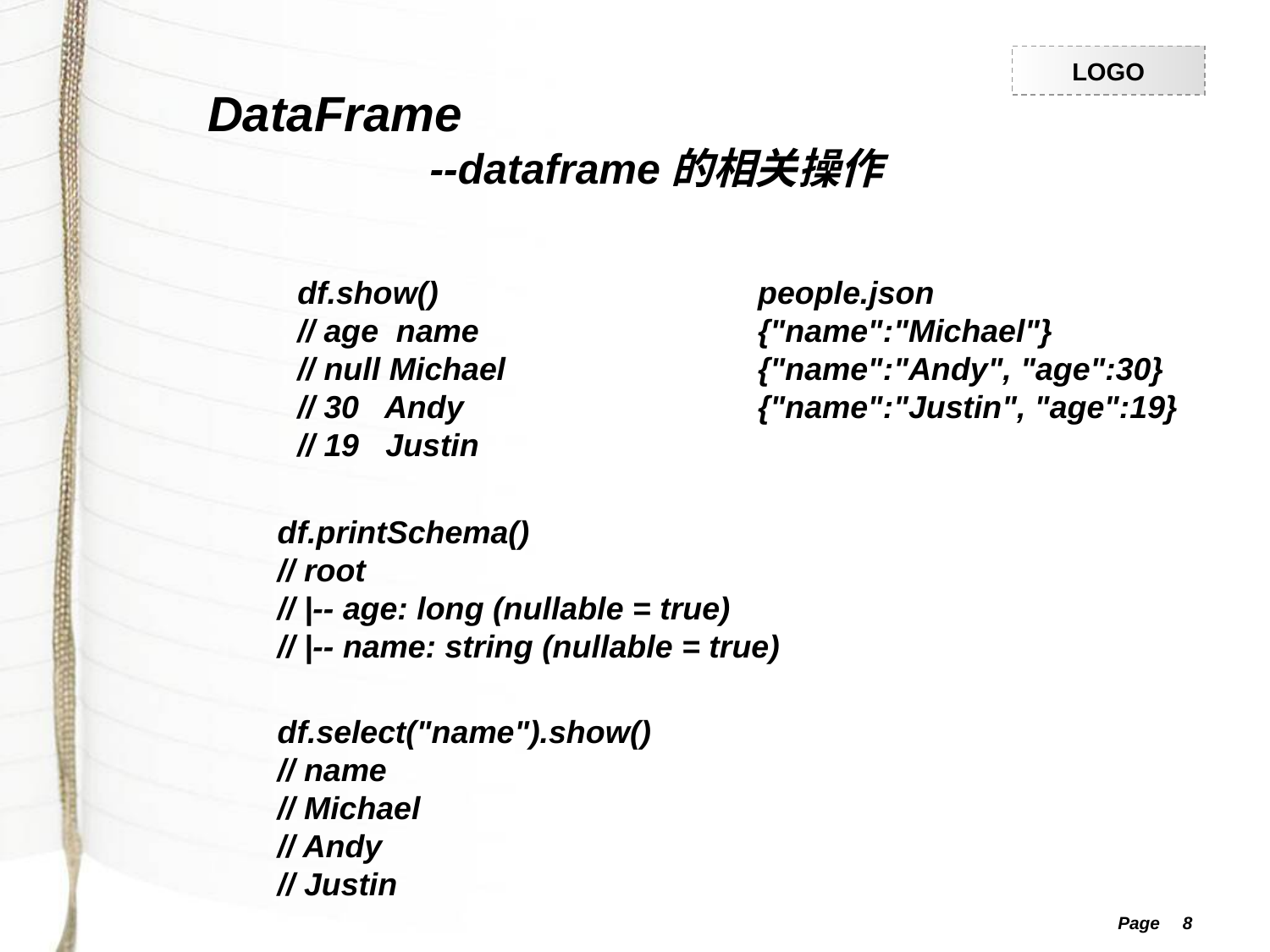

DataFrame
                         --dataframe的相关操作
df.show()
// age  name
// null Michael
// 30   Andy
// 19   Justin
people.json
{"name":"Michael"}
{"name":"Andy", "age":30}
{"name":"Justin", "age":19}
df.printSchema()
// root
// |-- age: long (nullable = true)
// |-- name: string (nullable = true)
df.select("name").show()
// name
// Michael
// Andy
// Justin